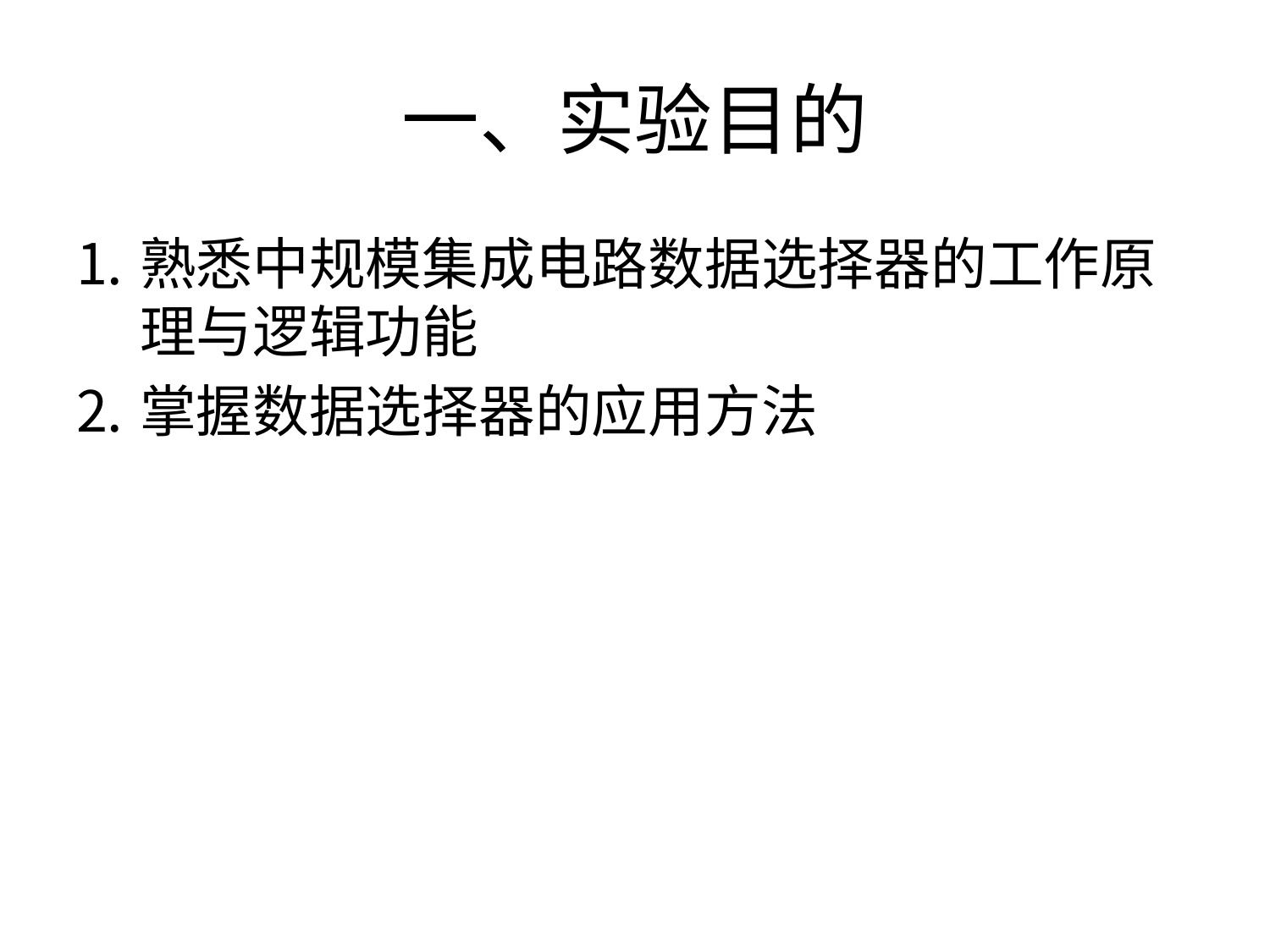

# 一、实验目的
熟悉中规模集成电路数据选择器的工作原理与逻辑功能
掌握数据选择器的应用方法